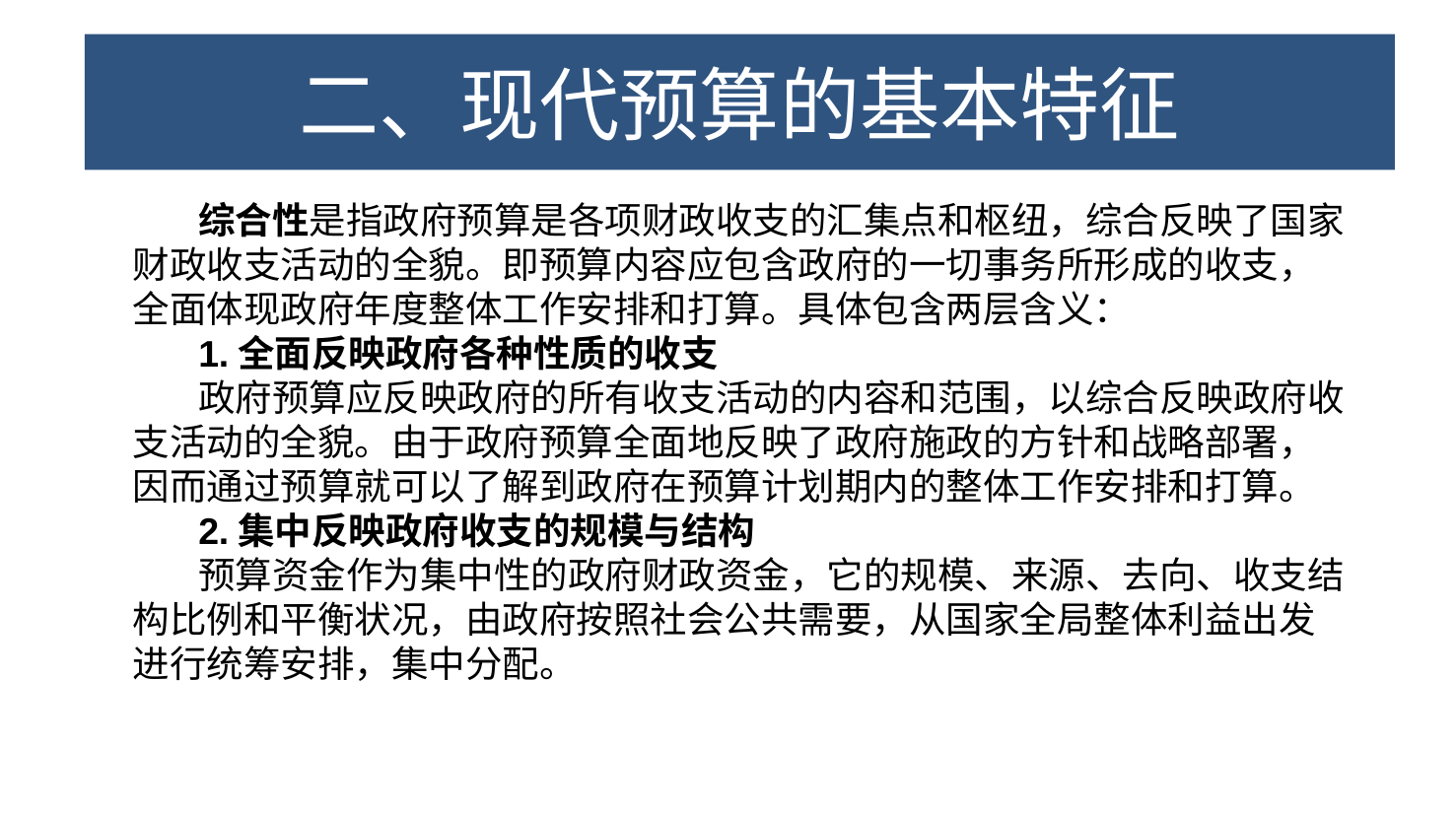

（四）综合性
二、现代预算的基本特征
综合性是指政府预算是各项财政收支的汇集点和枢纽，综合反映了国家财政收支活动的全貌。即预算内容应包含政府的一切事务所形成的收支，全面体现政府年度整体工作安排和打算。具体包含两层含义：
1.全面反映政府各种性质的收支
政府预算应反映政府的所有收支活动的内容和范围，以综合反映政府收支活动的全貌。由于政府预算全面地反映了政府施政的方针和战略部署，因而通过预算就可以了解到政府在预算计划期内的整体工作安排和打算。
2.集中反映政府收支的规模与结构
预算资金作为集中性的政府财政资金，它的规模、来源、去向、收支结构比例和平衡状况，由政府按照社会公共需要，从国家全局整体利益出发进行统筹安排，集中分配。